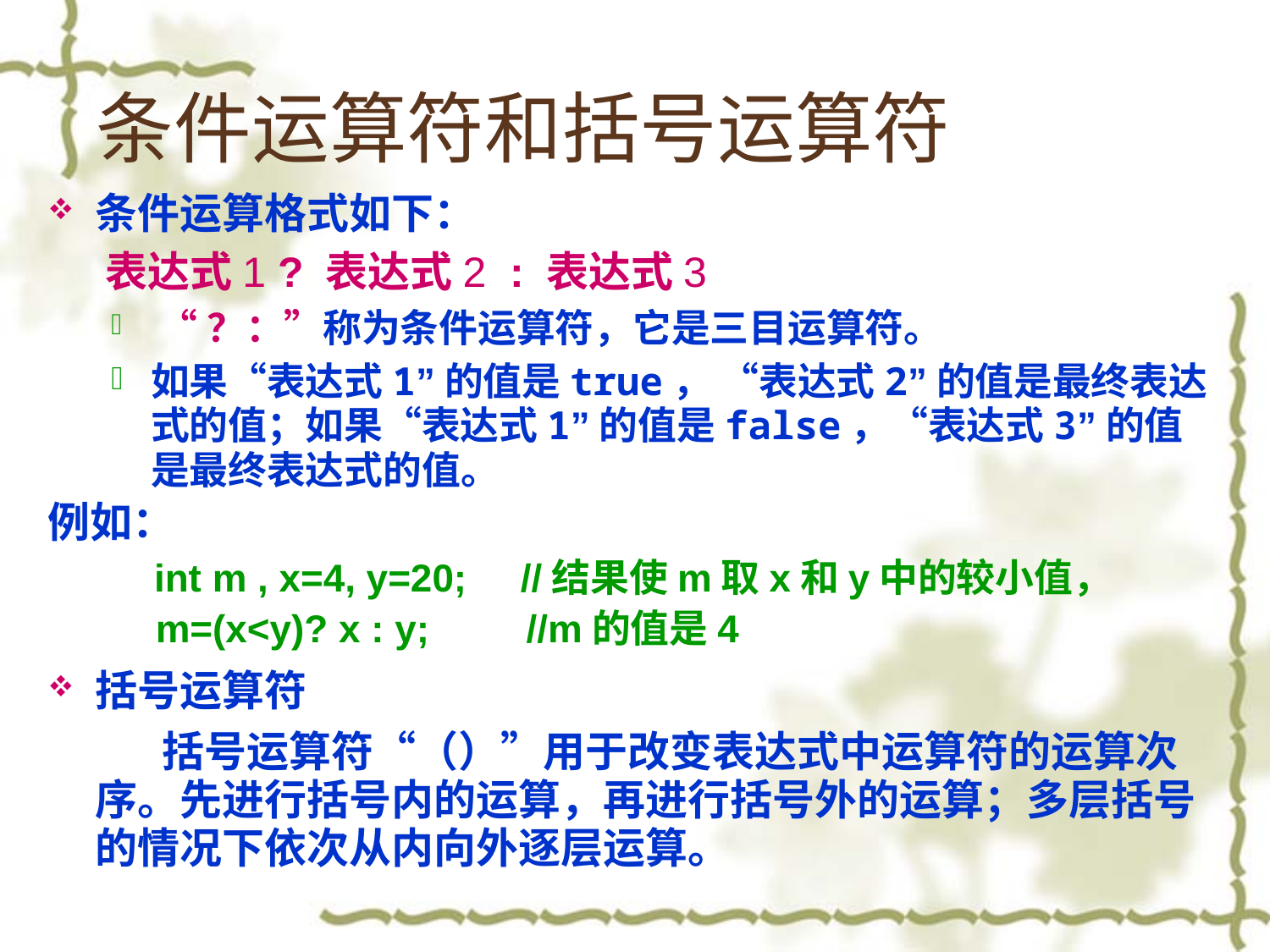

# 条件运算符和括号运算符
条件运算格式如下：
     表达式1 ? 表达式2  : 表达式3
 “？：”称为条件运算符，它是三目运算符。
如果“表达式1”的值是true， “表达式2”的值是最终表达式的值；如果“表达式1”的值是false，“表达式3”的值是最终表达式的值。
例如：
         int m , x=4, y=20;     //结果使m取x和y中的较小值，
          m=(x<y)? x : y;         //m的值是4
括号运算符
           括号运算符“（）”用于改变表达式中运算符的运算次序。先进行括号内的运算，再进行括号外的运算；多层括号的情况下依次从内向外逐层运算。